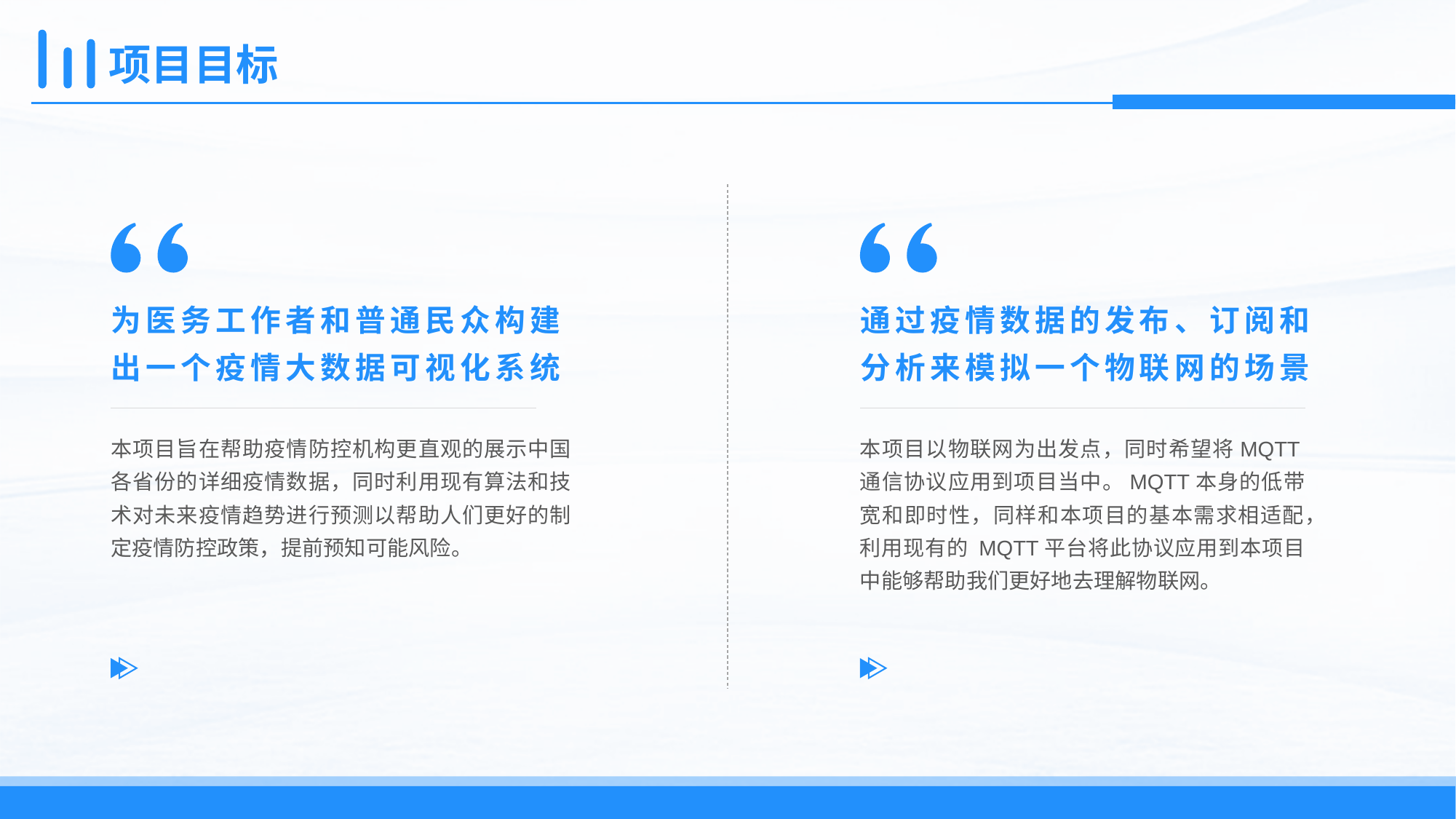

# 项目目标

为医务工作者和普通民众构建出一个疫情大数据可视化系统
通过疫情数据的发布、订阅和分析来模拟一个物联网的场景
本项目旨在帮助疫情防控机构更直观的展示中国各省份的详细疫情数据，同时利用现有算法和技术对未来疫情趋势进行预测以帮助人们更好的制定疫情防控政策，提前预知可能风险。
本项目以物联网为出发点，同时希望将MQTT通信协议应用到项目当中。MQTT本身的低带宽和即时性，同样和本项目的基本需求相适配，利用现有的 MQTT平台将此协议应用到本项目中能够帮助我们更好地去理解物联网。